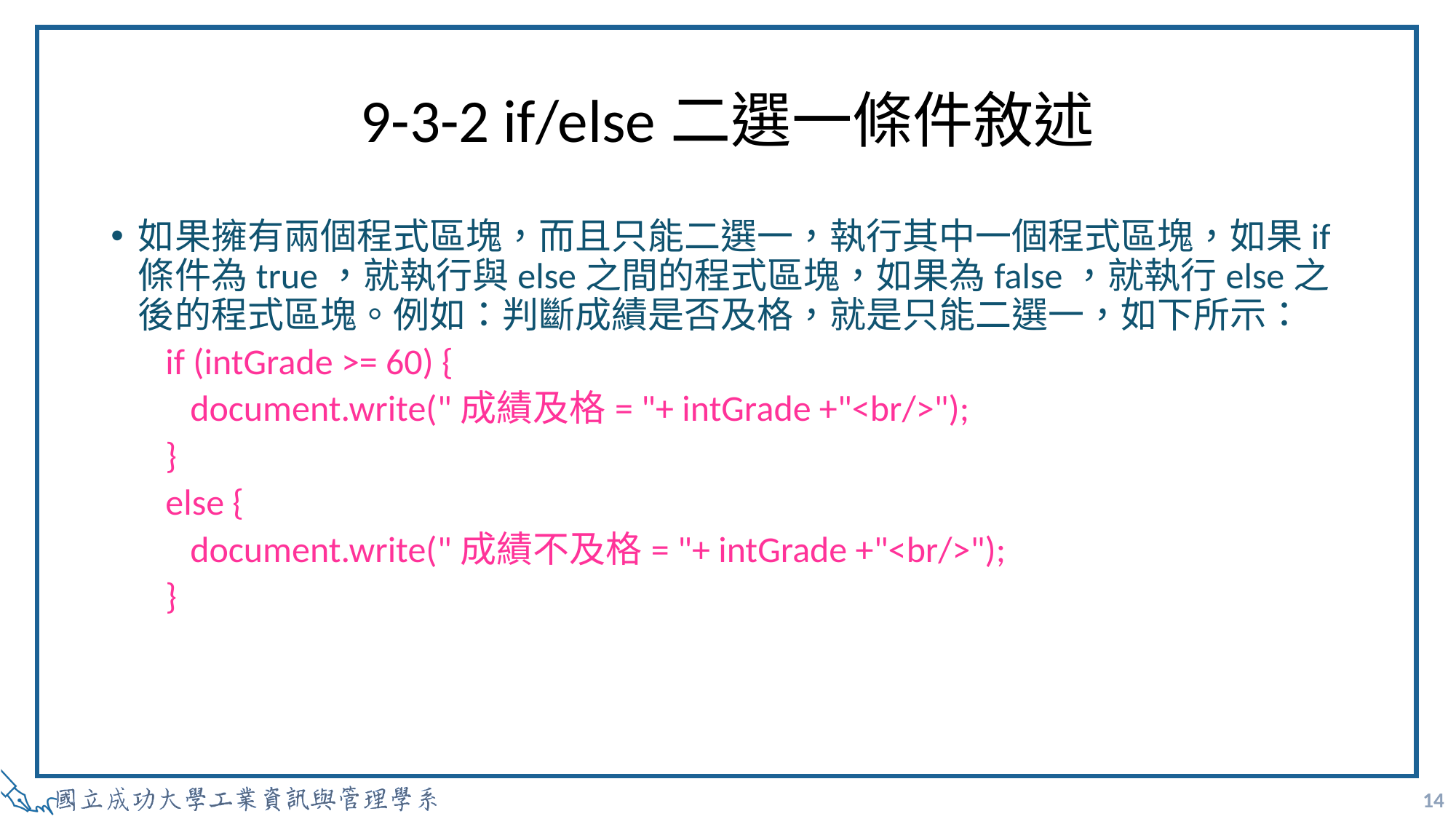

# 9-3-2 if/else二選一條件敘述
如果擁有兩個程式區塊，而且只能二選一，執行其中一個程式區塊，如果if條件為true，就執行與else之間的程式區塊，如果為false，就執行else之後的程式區塊。例如：判斷成績是否及格，就是只能二選一，如下所示：
if (intGrade >= 60) {
   document.write("成績及格= "+ intGrade +"<br/>");
}
else {
   document.write("成績不及格= "+ intGrade +"<br/>");
}
14